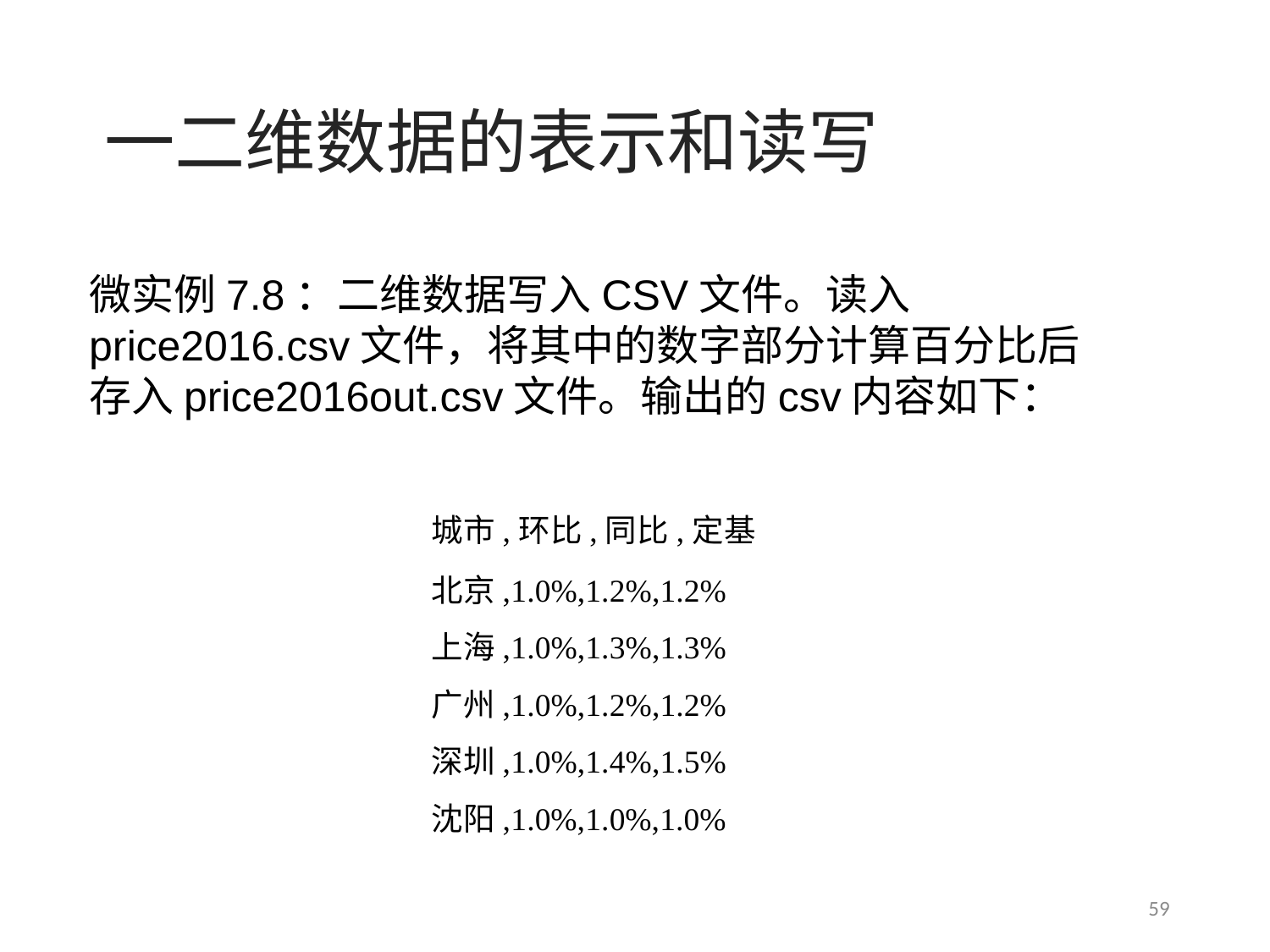

# 一二维数据的表示和读写
微实例7.8：二维数据写入CSV文件。读入price2016.csv文件，将其中的数字部分计算百分比后存入price2016out.csv文件。输出的csv内容如下：
城市,环比,同比,定基
北京,1.0%,1.2%,1.2%
上海,1.0%,1.3%,1.3%
广州,1.0%,1.2%,1.2%
深圳,1.0%,1.4%,1.5%
沈阳,1.0%,1.0%,1.0%
59